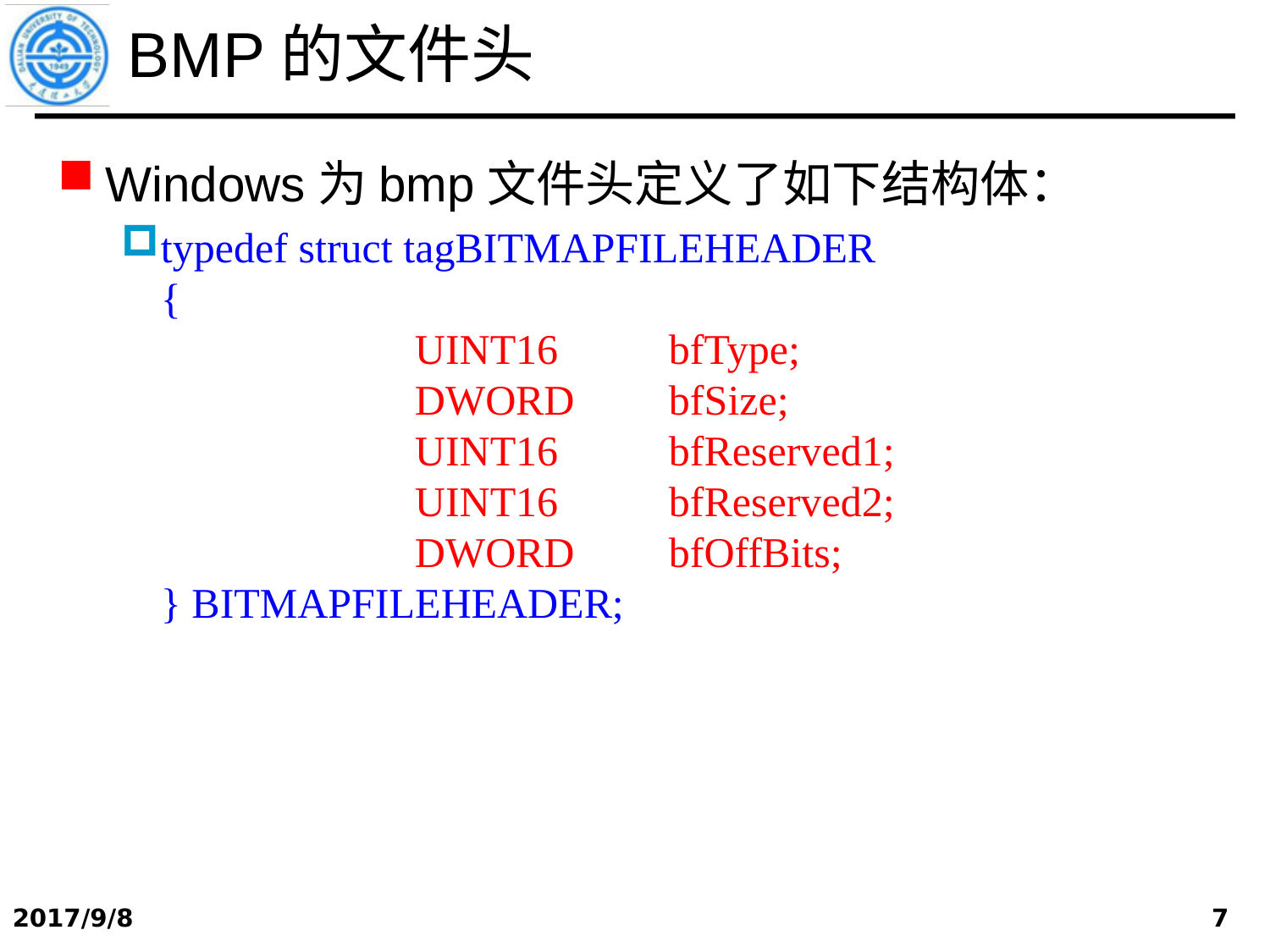

# BMP的文件头
Windows为bmp文件头定义了如下结构体：
typedef struct tagBITMAPFILEHEADER 
{  
		UINT16   	bfType;    
		DWORD  	bfSize; 
		UINT16 	bfReserved1; 
		UINT16 	bfReserved2; 
		DWORD 	bfOffBits;
} BITMAPFILEHEADER;